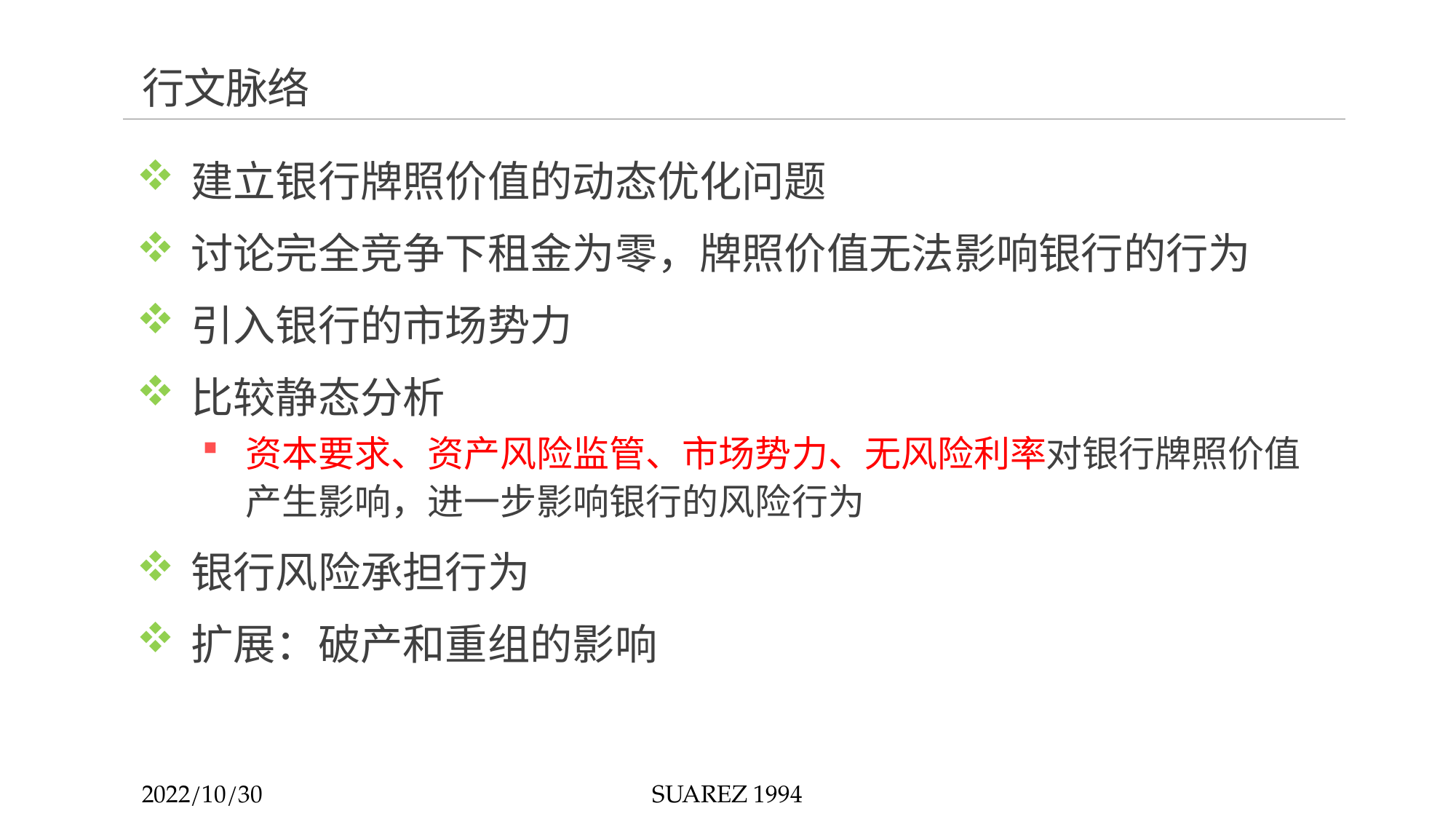

# 行文脉络
建立银行牌照价值的动态优化问题
讨论完全竞争下租金为零，牌照价值无法影响银行的行为
引入银行的市场势力
比较静态分析
资本要求、资产风险监管、市场势力、无风险利率对银行牌照价值产生影响，进一步影响银行的风险行为
银行风险承担行为
扩展：破产和重组的影响

2022/10/30
Suarez 1994